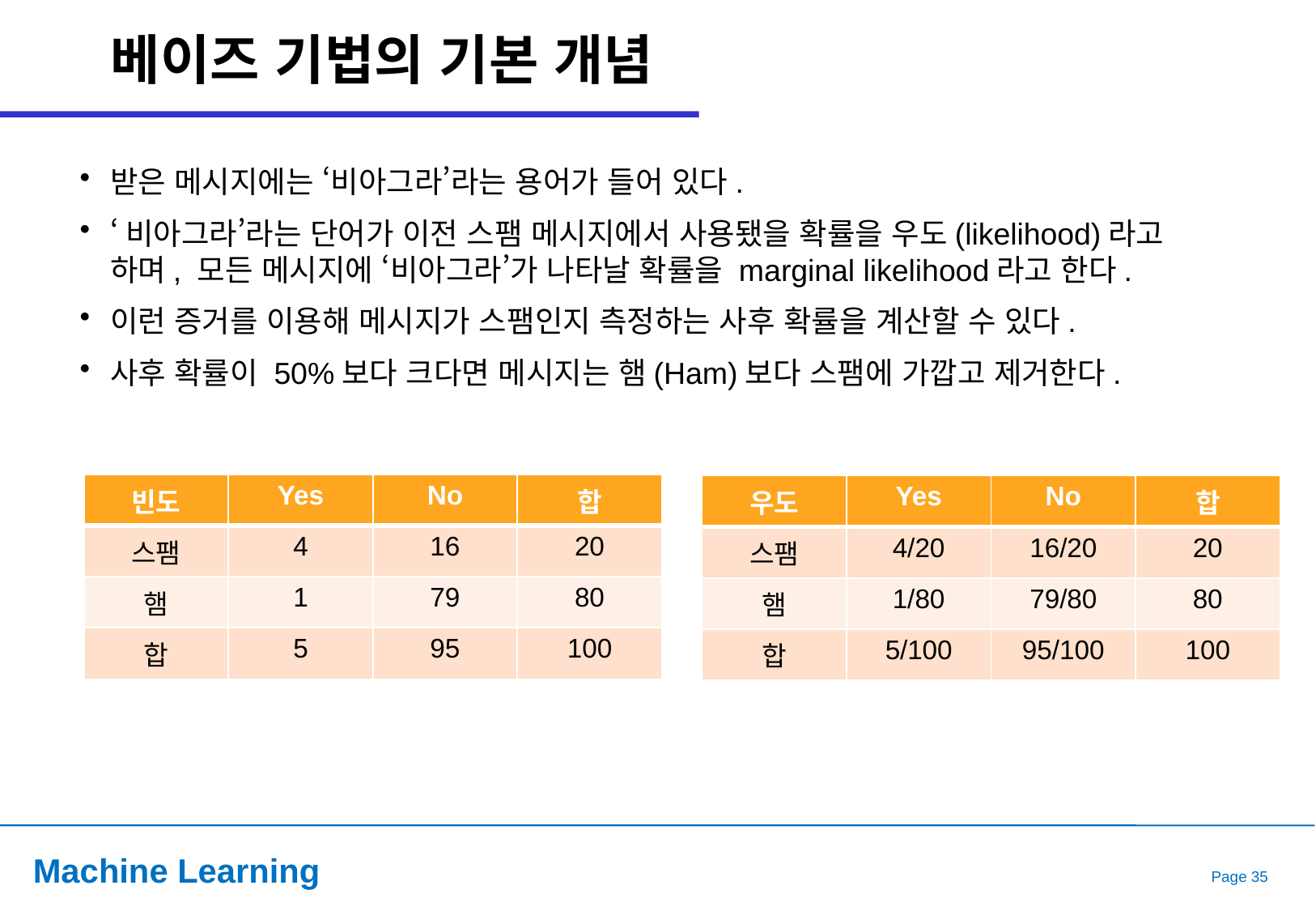

# 베이즈 기법의 기본 개념
받은 메시지에는 ‘비아그라’라는 용어가 들어 있다.
‘비아그라’라는 단어가 이전 스팸 메시지에서 사용됐을 확률을 우도(likelihood)라고 하며, 모든 메시지에 ‘비아그라’가 나타날 확률을 marginal likelihood라고 한다.
이런 증거를 이용해 메시지가 스팸인지 측정하는 사후 확률을 계산할 수 있다.
사후 확률이 50%보다 크다면 메시지는 햄(Ham)보다 스팸에 가깝고 제거한다.

| 빈도 | Yes | No | 합 |
| --- | --- | --- | --- |
| 스팸 | 4 | 16 | 20 |
| 햄 | 1 | 79 | 80 |
| 합 | 5 | 95 | 100 |
| 우도 | Yes | No | 합 |
| --- | --- | --- | --- |
| 스팸 | 4/20 | 16/20 | 20 |
| 햄 | 1/80 | 79/80 | 80 |
| 합 | 5/100 | 95/100 | 100 |
Page 35